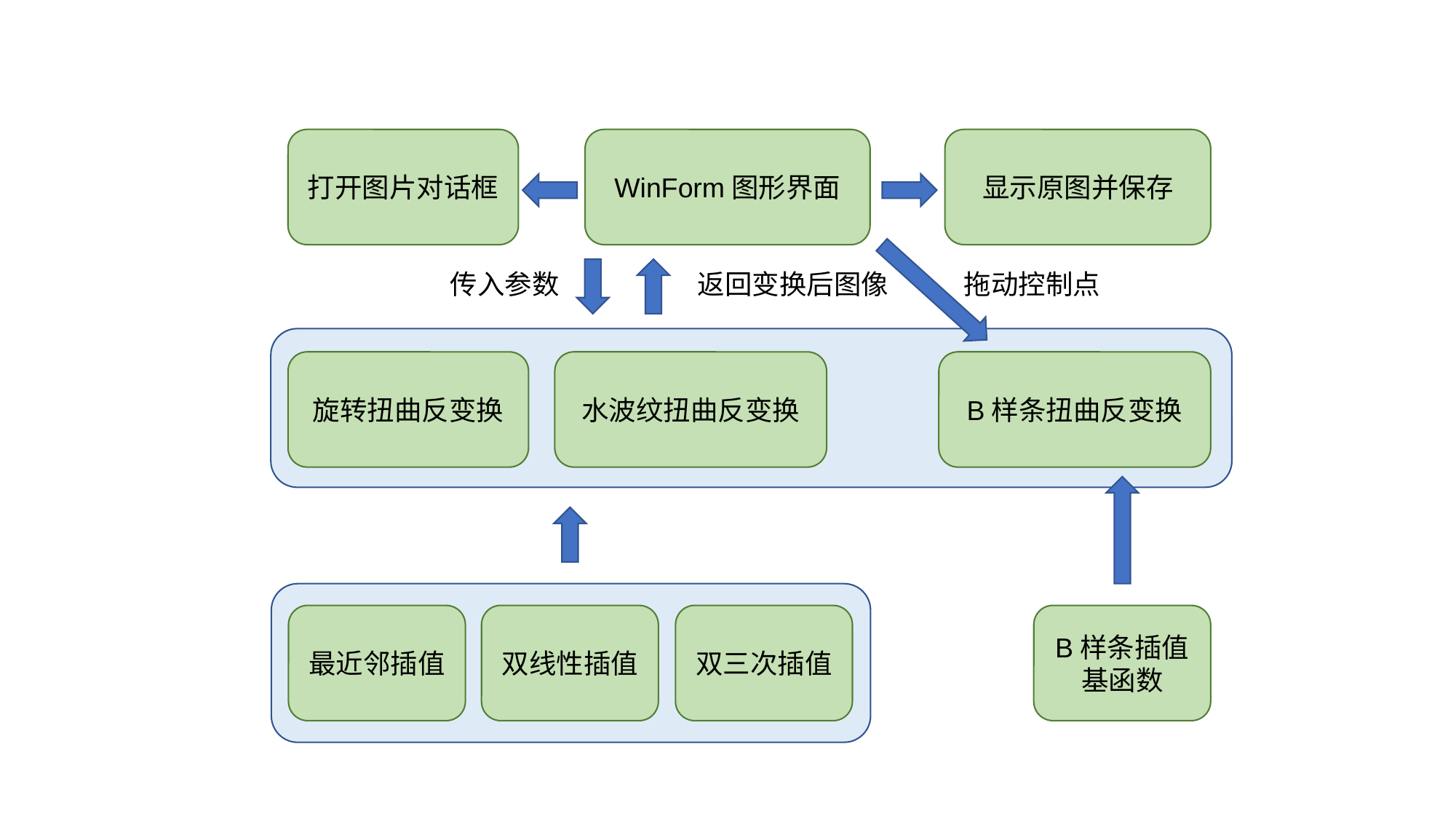

打开图片对话框
WinForm图形界面
显示原图并保存

传入参数
返回变换后图像

拖动控制点

旋转扭曲反变换
水波纹扭曲反变换
B样条扭曲反变换

最近邻插值
双线性插值
双三次插值
B样条插值基函数